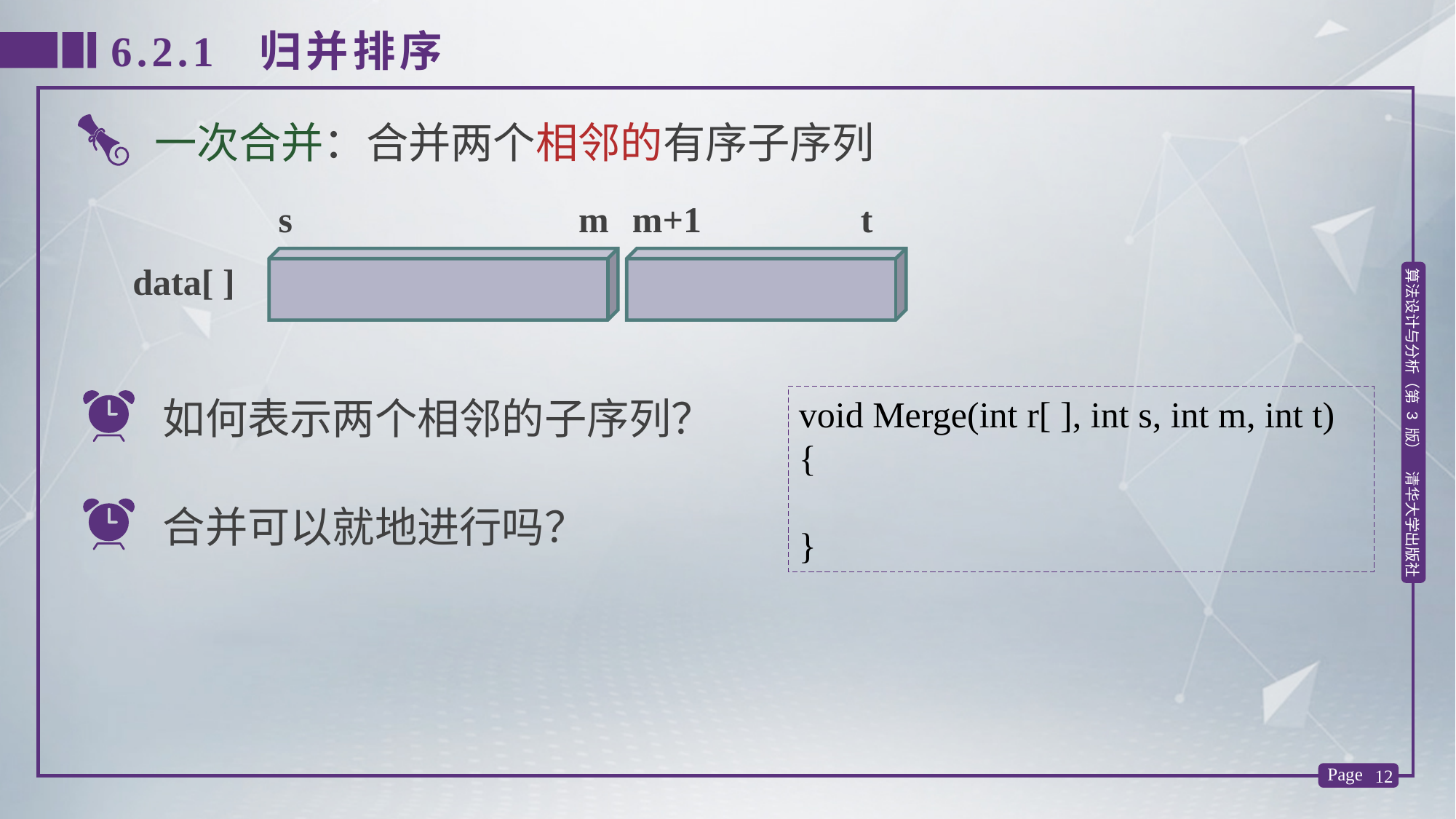

6.2.1  归并排序
一次合并：合并两个相邻的有序子序列

 s
      m
m+1
t

data[ ]
如何表示两个相邻的子序列？

void Merge(int r[ ], int s, int m, int t)
{

}
合并可以就地进行吗？